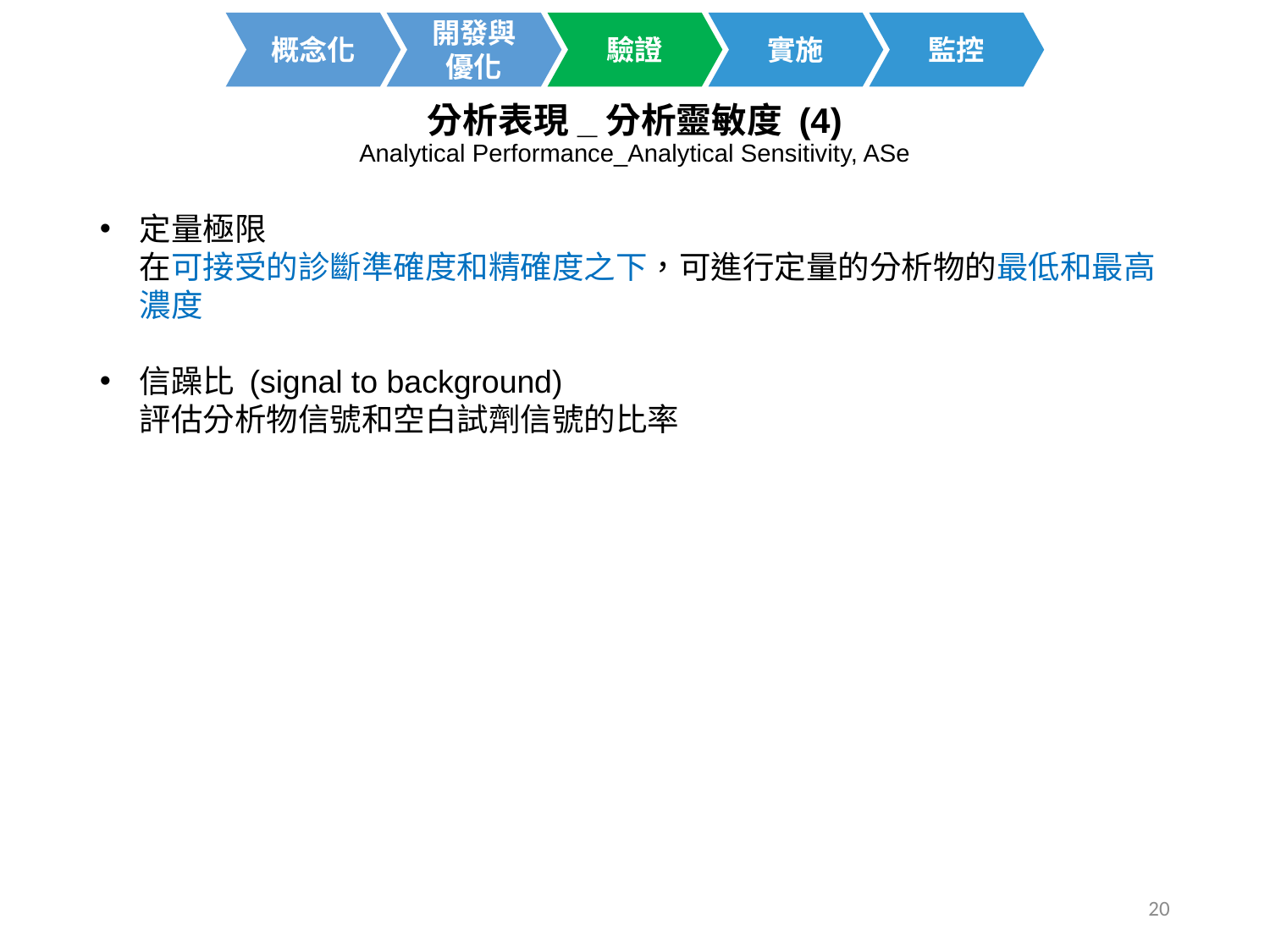

開發與
優化

概念化
驗證
實施
監控
分析表現_分析靈敏度 (4)
Analytical Performance_Analytical Sensitivity, ASe

定量極限
在可接受的診斷準確度和精確度之下，可進行定量的分析物的最低和最高濃度

信躁比 (signal to background)
評估分析物信號和空白試劑信號的比率
20